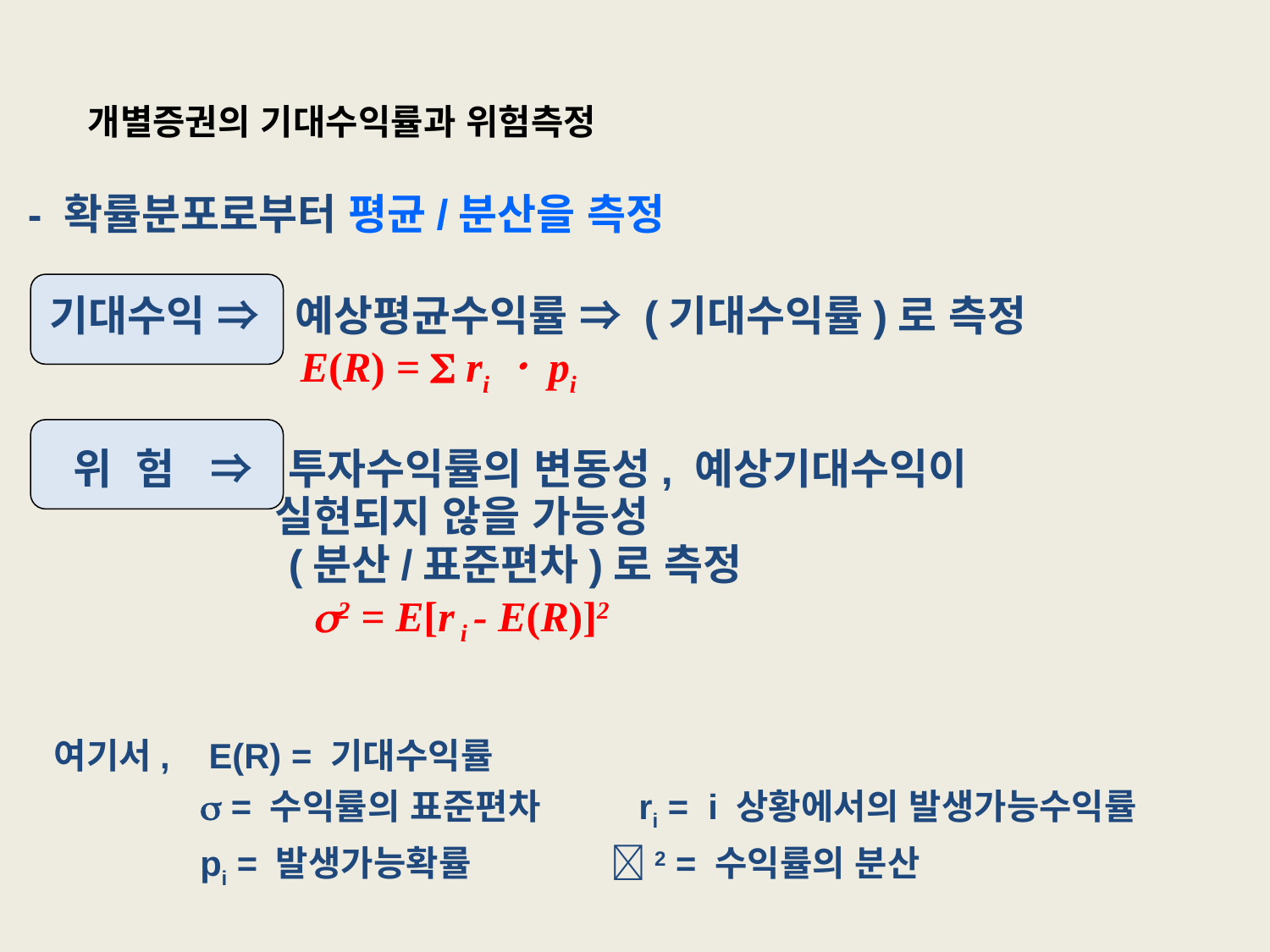

개별증권의 기대수익률과 위험측정
- 확률분포로부터 평균/분산을 측정
 기대수익 ⇒   예상평균수익률 ⇒ (기대수익률)로 측정
                       E(R) = Σ riㆍpi
   위  험   ⇒   투자수익률의 변동성, 예상기대수익이
                    실현되지 않을 가능성
                      (분산/표준편차)로 측정
                        σ2 = E[r i - E(R)]2

여기서,    E(R) = 기대수익률
               σ = 수익률의 표준편차         ri =  i 상황에서의 발생가능수익률
               pi = 발생가능확률              σ2 = 수익률의 분산